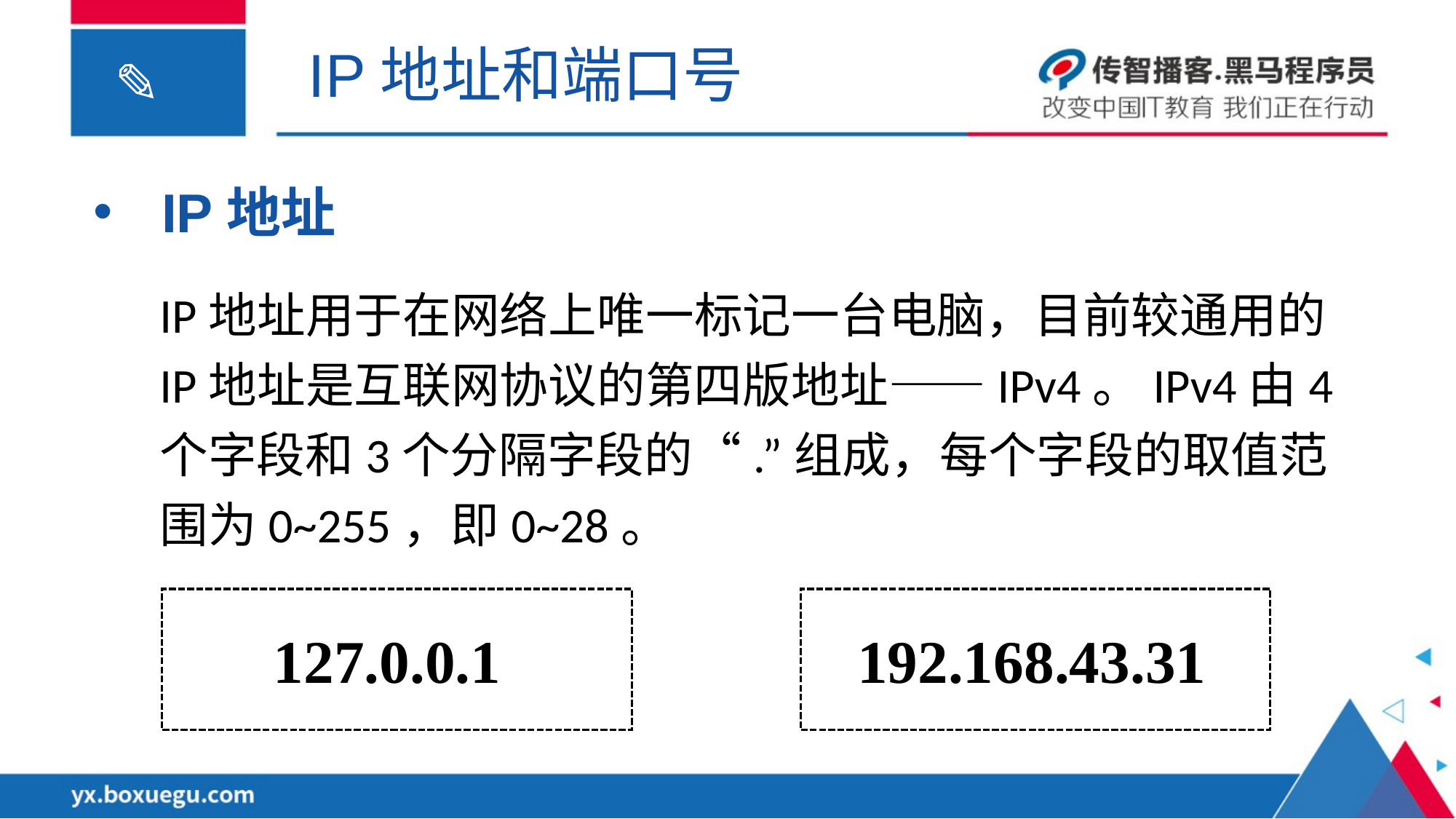

IP地址和端口号
IP地址
IP地址用于在网络上唯一标记一台电脑，目前较通用的IP地址是互联网协议的第四版地址——IPv4。IPv4由4个字段和3个分隔字段的“.”组成，每个字段的取值范围为0~255，即0~28。

127.0.0.1
192.168.43.31